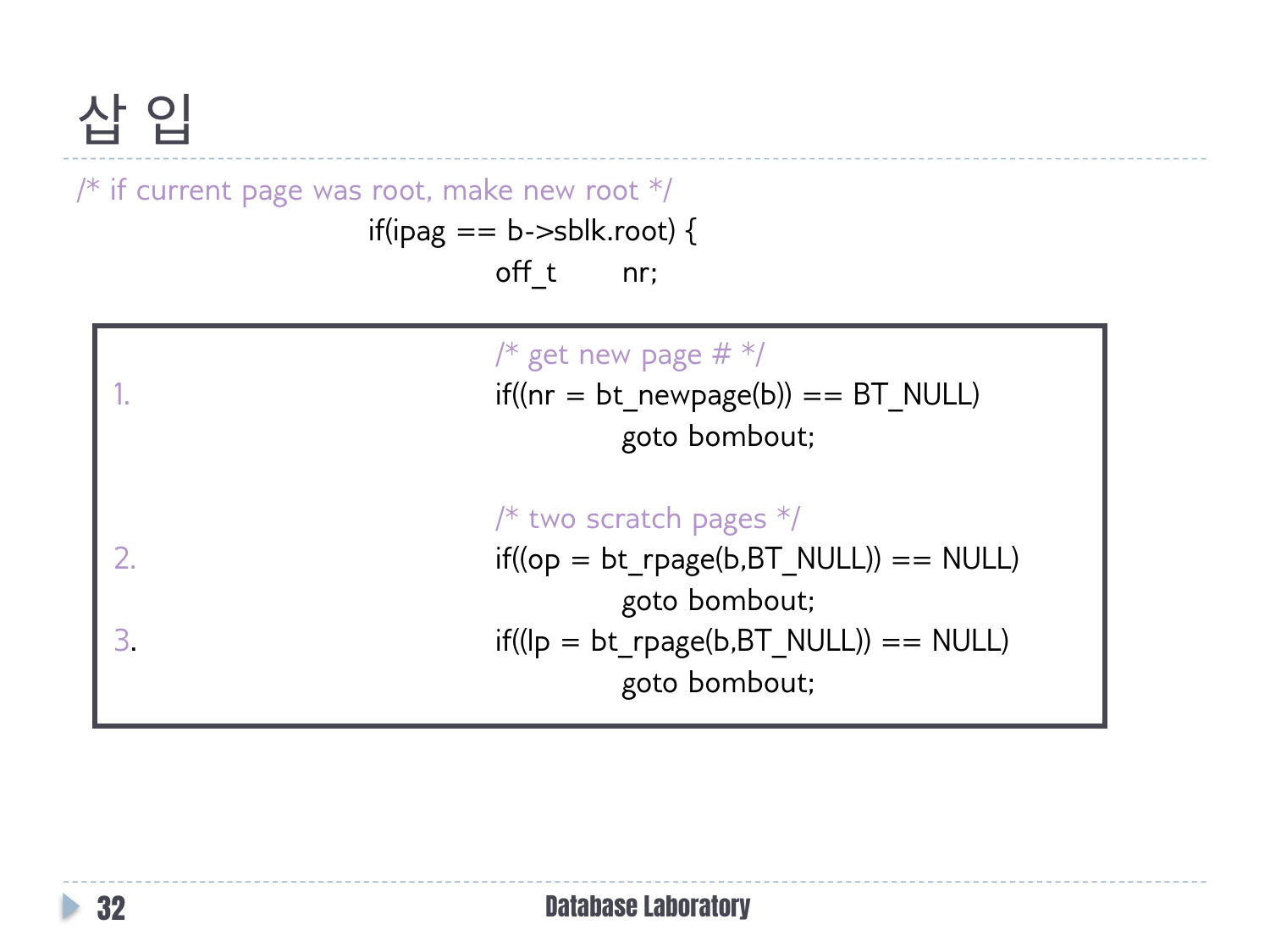

# 삽 입
/* if current page was root, make new root */
			if(ipag == b->sblk.root) {
				off_t	nr;

				/* get new page # */
	1.			if((nr = bt_newpage(b)) == BT_NULL)
					goto bombout;

				/* two scratch pages */
	2.    			if((op = bt_rpage(b,BT_NULL)) == NULL)
					goto bombout;
	3.			if((lp = bt_rpage(b,BT_NULL)) == NULL)
					goto bombout;